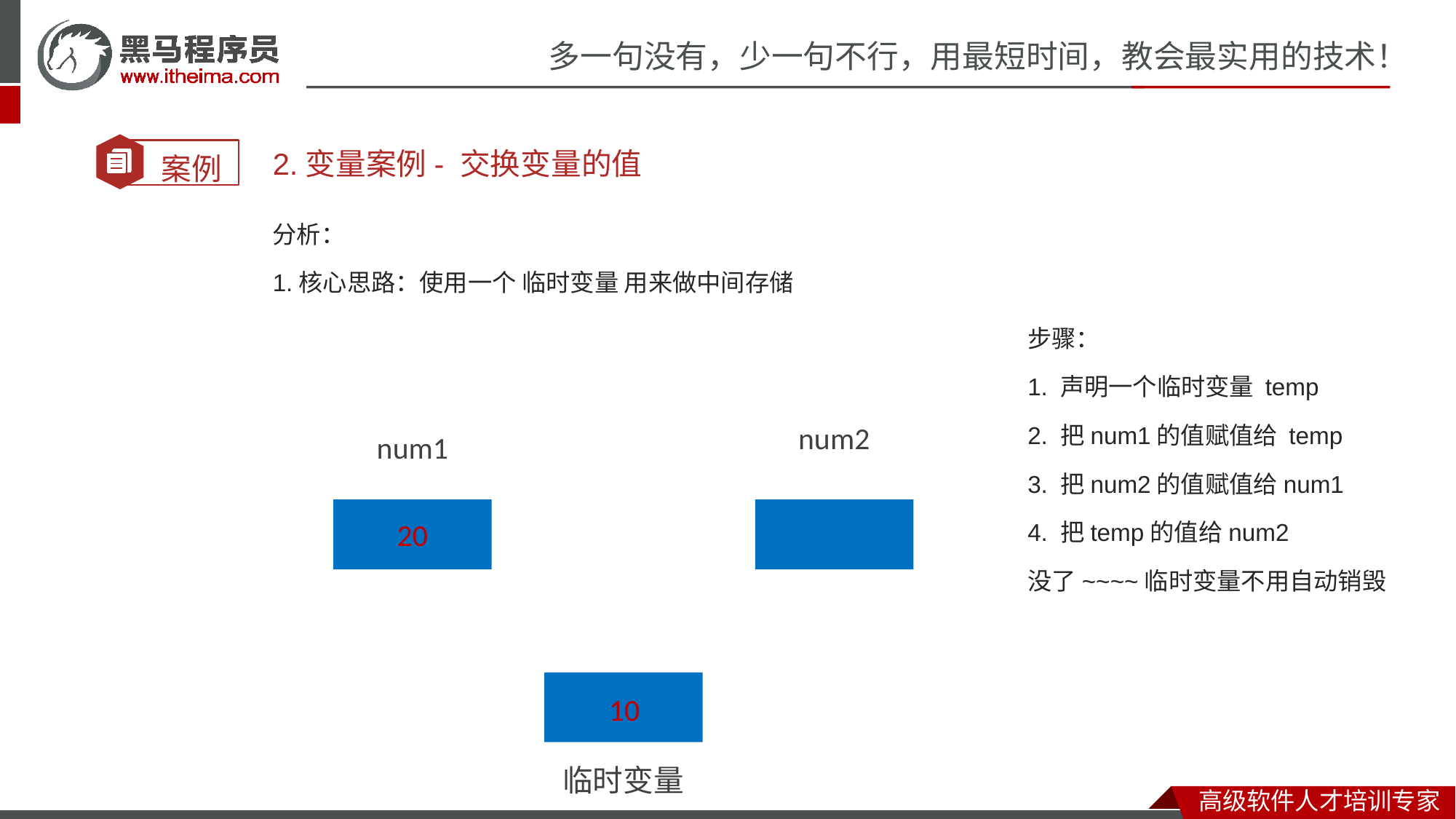

2.变量案例- 交换变量的值
分析：
1.核心思路：使用一个 临时变量 用来做中间存储

步骤：
1. 声明一个临时变量 temp
2. 把num1的值赋值给 temp
3. 把num2的值赋值给num1
4. 把temp的值给num2
没了~~~~临时变量不用自动销毁
num2
num1

20

10
临时变量